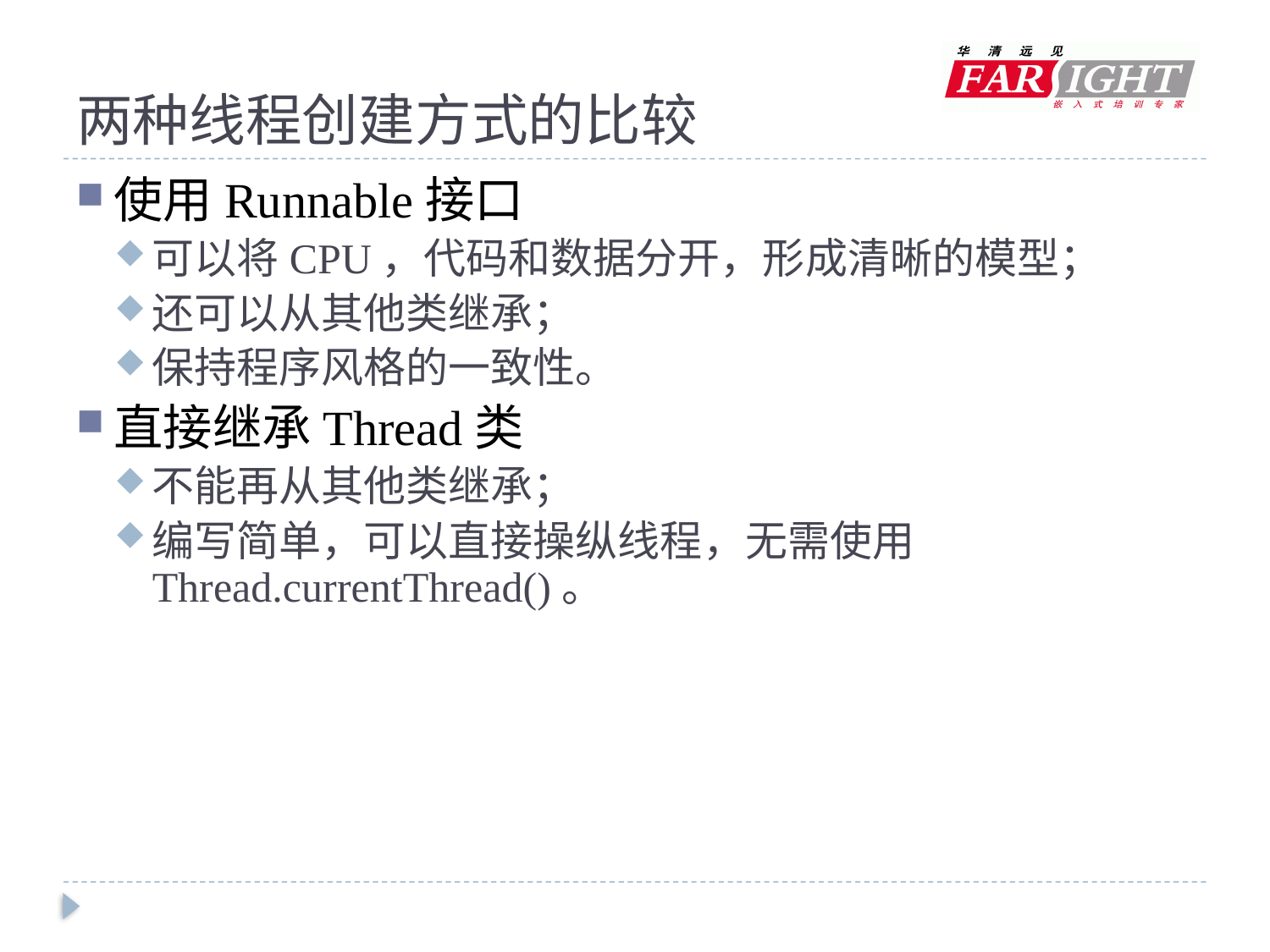

# 两种线程创建方式的比较
使用Runnable接口
可以将CPU，代码和数据分开，形成清晰的模型；
还可以从其他类继承；
保持程序风格的一致性。
直接继承Thread类
不能再从其他类继承；
编写简单，可以直接操纵线程，无需使用Thread.currentThread()。